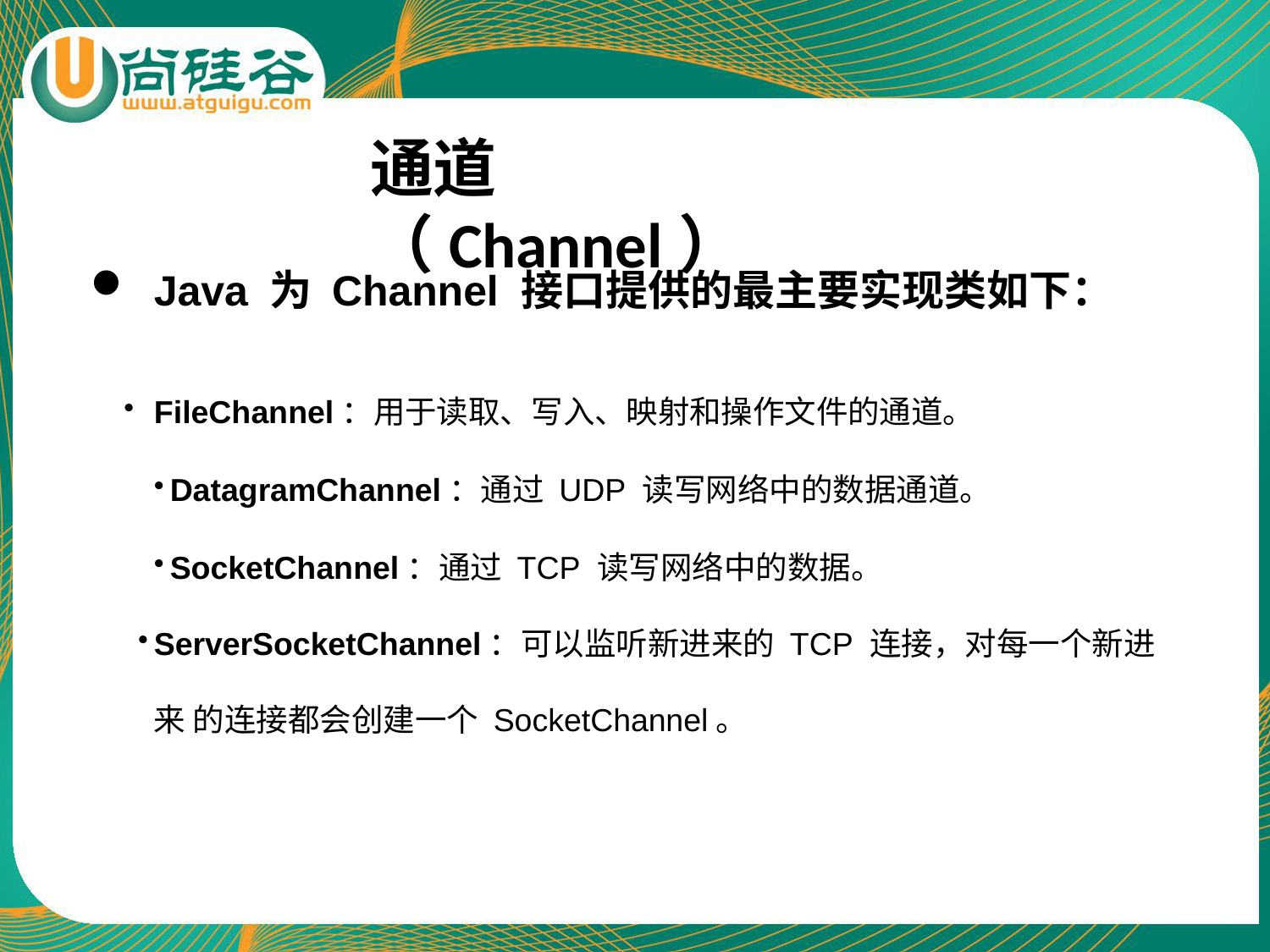

# 通道（Channel）
Java 为 Channel 接口提供的最主要实现类如下：

FileChannel：用于读取、写入、映射和操作文件的通道。

DatagramChannel：通过 UDP 读写网络中的数据通道。

SocketChannel：通过 TCP 读写网络中的数据。
ServerSocketChannel：可以监听新进来的 TCP 连接，对每一个新进来 的连接都会创建一个 SocketChannel。